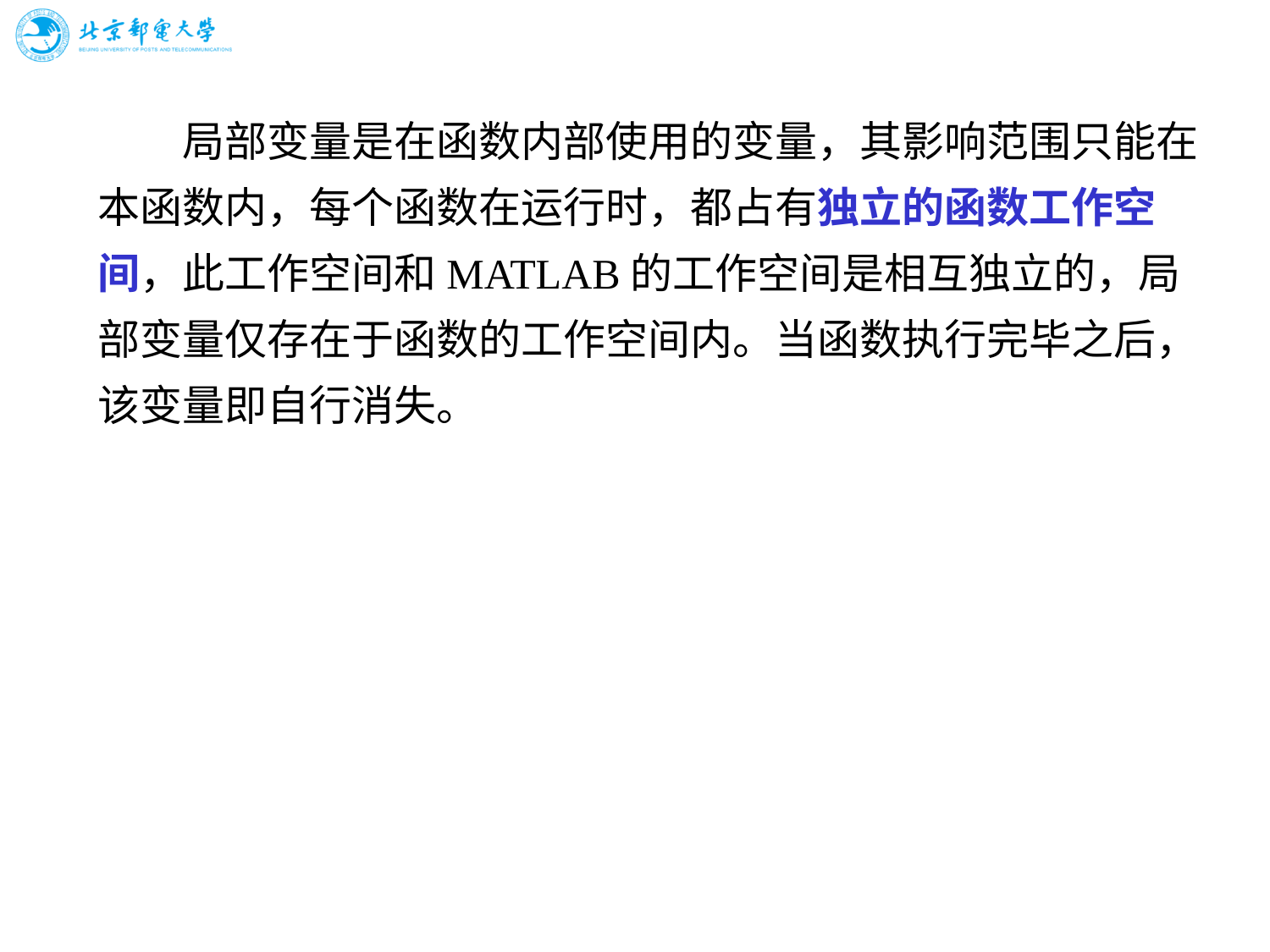

# 局部变量是在函数内部使用的变量，其影响范围只能在本函数内，每个函数在运行时，都占有独立的函数工作空间，此工作空间和MATLAB的工作空间是相互独立的，局部变量仅存在于函数的工作空间内。当函数执行完毕之后，该变量即自行消失。